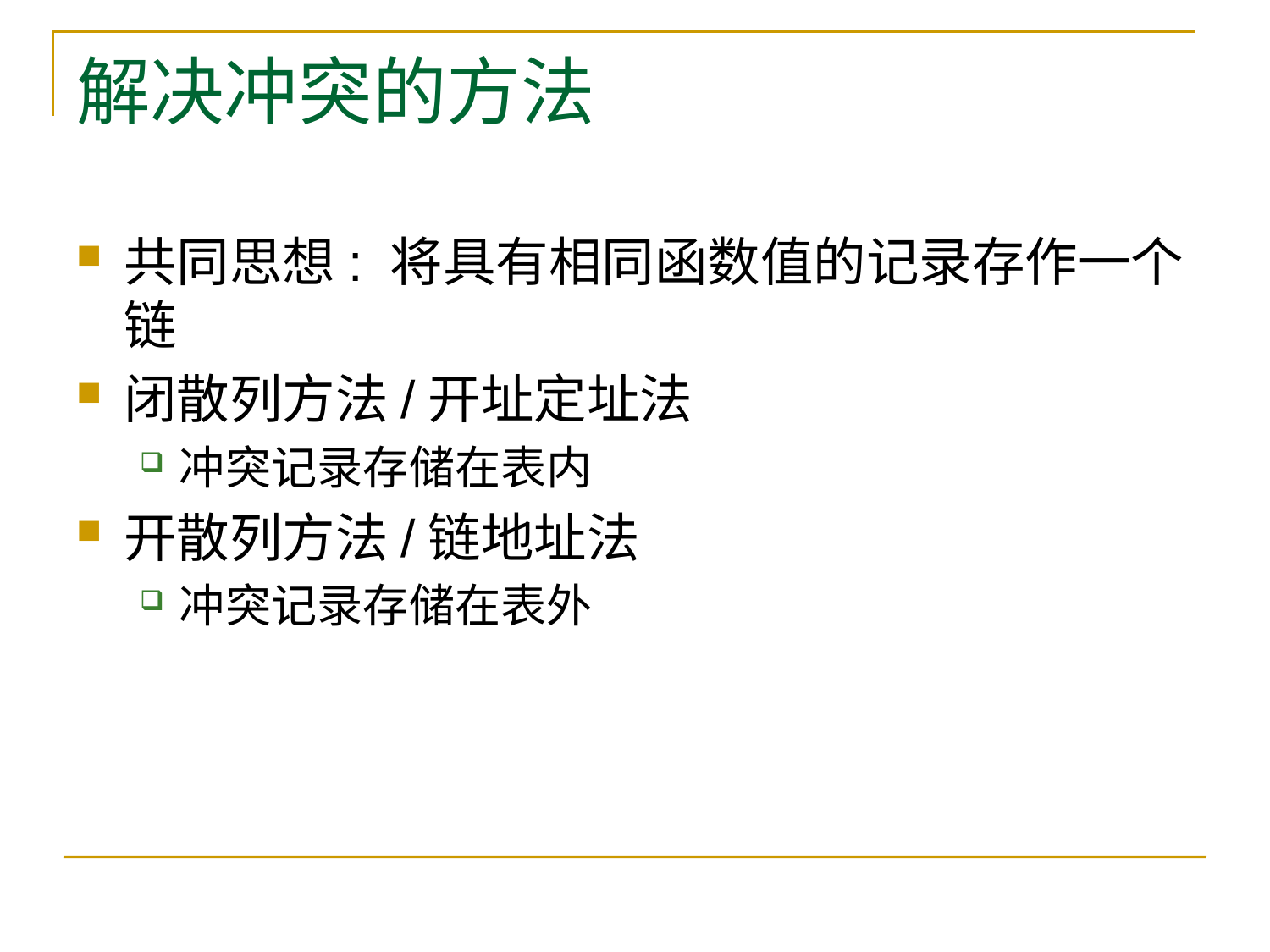

# 解决冲突的方法
共同思想: 将具有相同函数值的记录存作一个链
闭散列方法/开址定址法
冲突记录存储在表内
开散列方法/链地址法
冲突记录存储在表外